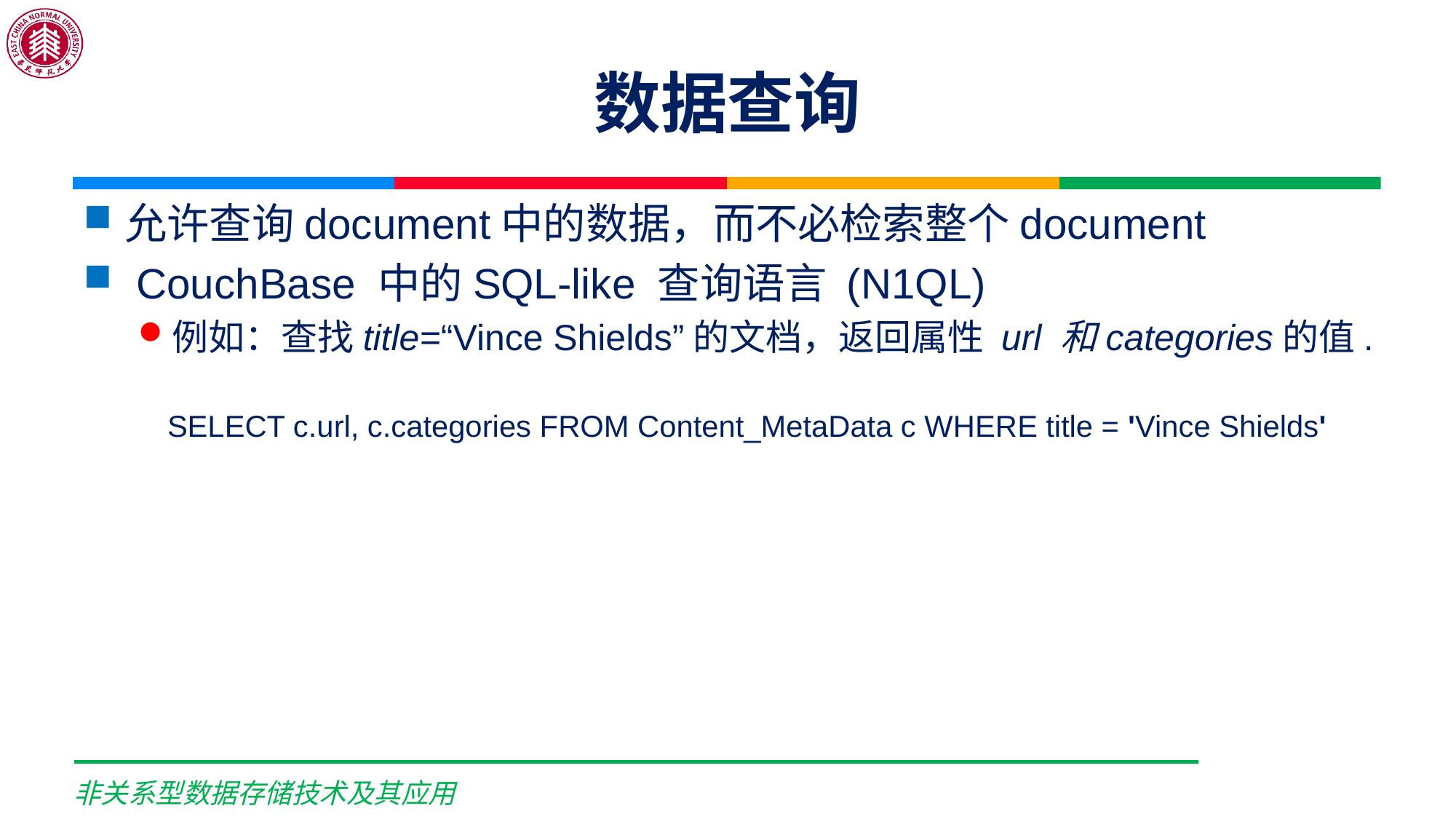

# 数据查询
允许查询document中的数据，而不必检索整个document
 CouchBase 中的SQL-like 查询语言 (N1QL)
例如：查找title=“Vince Shields”的文档，返回属性 url 和categories的值.

          SELECT c.url, c.categories FROM Content_MetaData c WHERE title = 'Vince Shields'